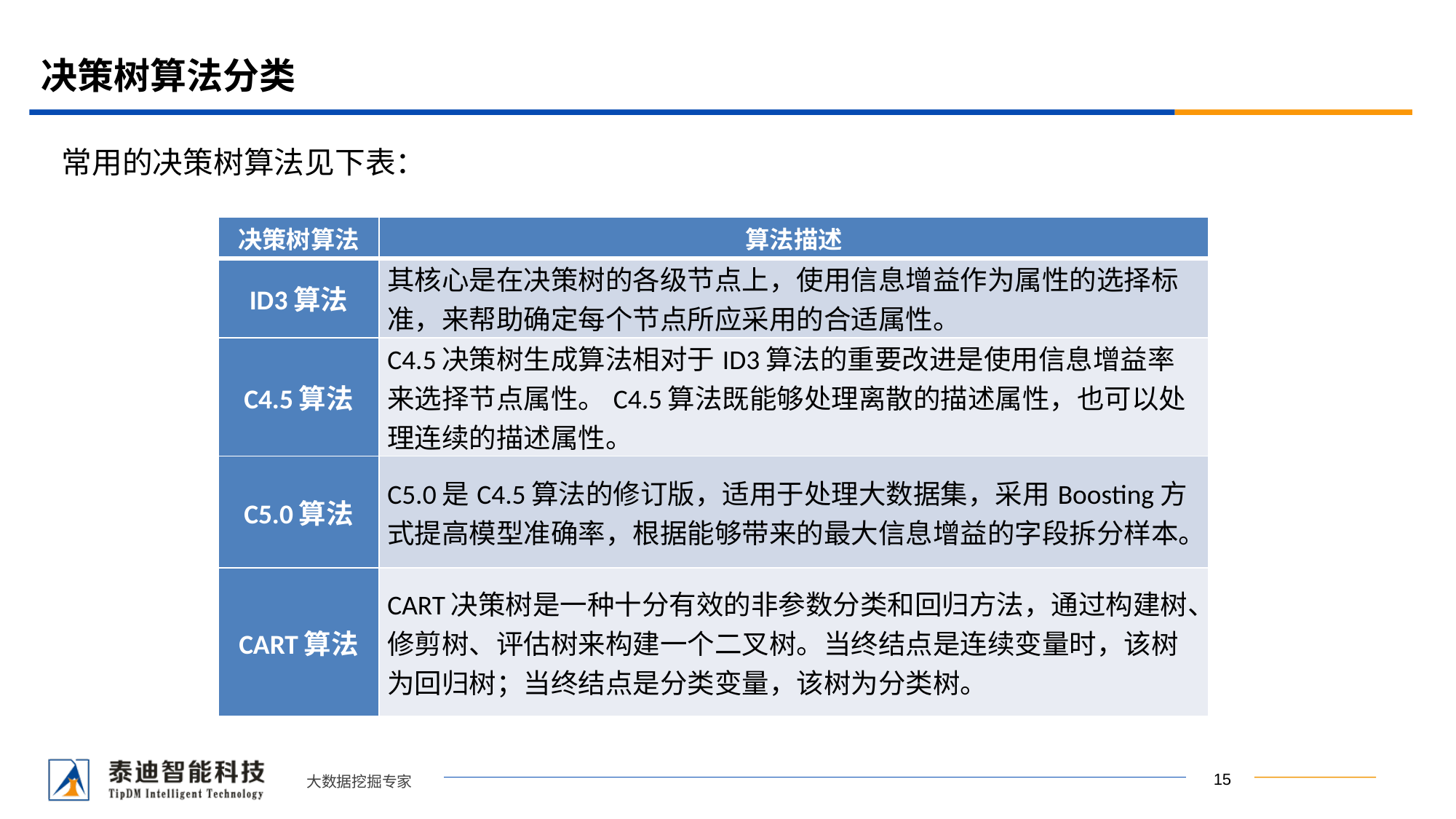

# 决策树算法分类

常用的决策树算法见下表：

| 决策树算法 | 算法描述 |
| --- | --- |
| ID3算法 | 其核心是在决策树的各级节点上，使用信息增益作为属性的选择标准，来帮助确定每个节点所应采用的合适属性。 |
| C4.5算法 | C4.5决策树生成算法相对于ID3算法的重要改进是使用信息增益率来选择节点属性。C4.5算法既能够处理离散的描述属性，也可以处理连续的描述属性。 |
| C5.0算法 | C5.0是C4.5算法的修订版，适用于处理大数据集，采用Boosting方式提高模型准确率，根据能够带来的最大信息增益的字段拆分样本。 |
| CART算法 | CART决策树是一种十分有效的非参数分类和回归方法，通过构建树、修剪树、评估树来构建一个二叉树。当终结点是连续变量时，该树为回归树；当终结点是分类变量，该树为分类树。 |